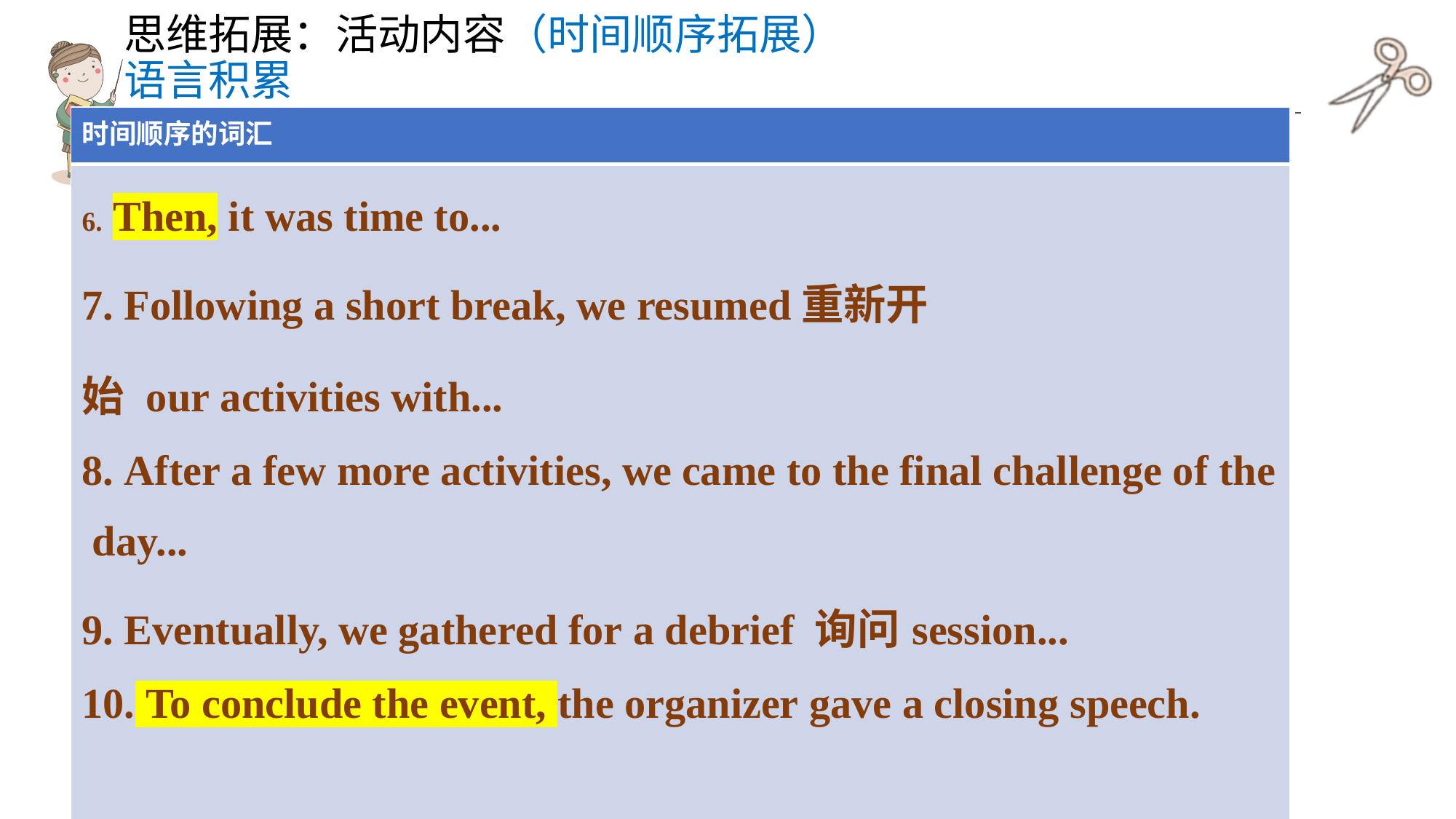

思维拓展：活动内容（时间顺序拓展）
语言积累
| 时间顺序的词汇 |
| --- |
| 6. Then, it was time to... 7. Following a short break, we resumed重新开始 our activities with... 8. After a few more activities, we came to the final challenge of the day... 9. Eventually, we gathered for a debrief 询问session... 10. To conclude the event, the organizer gave a closing speech. |